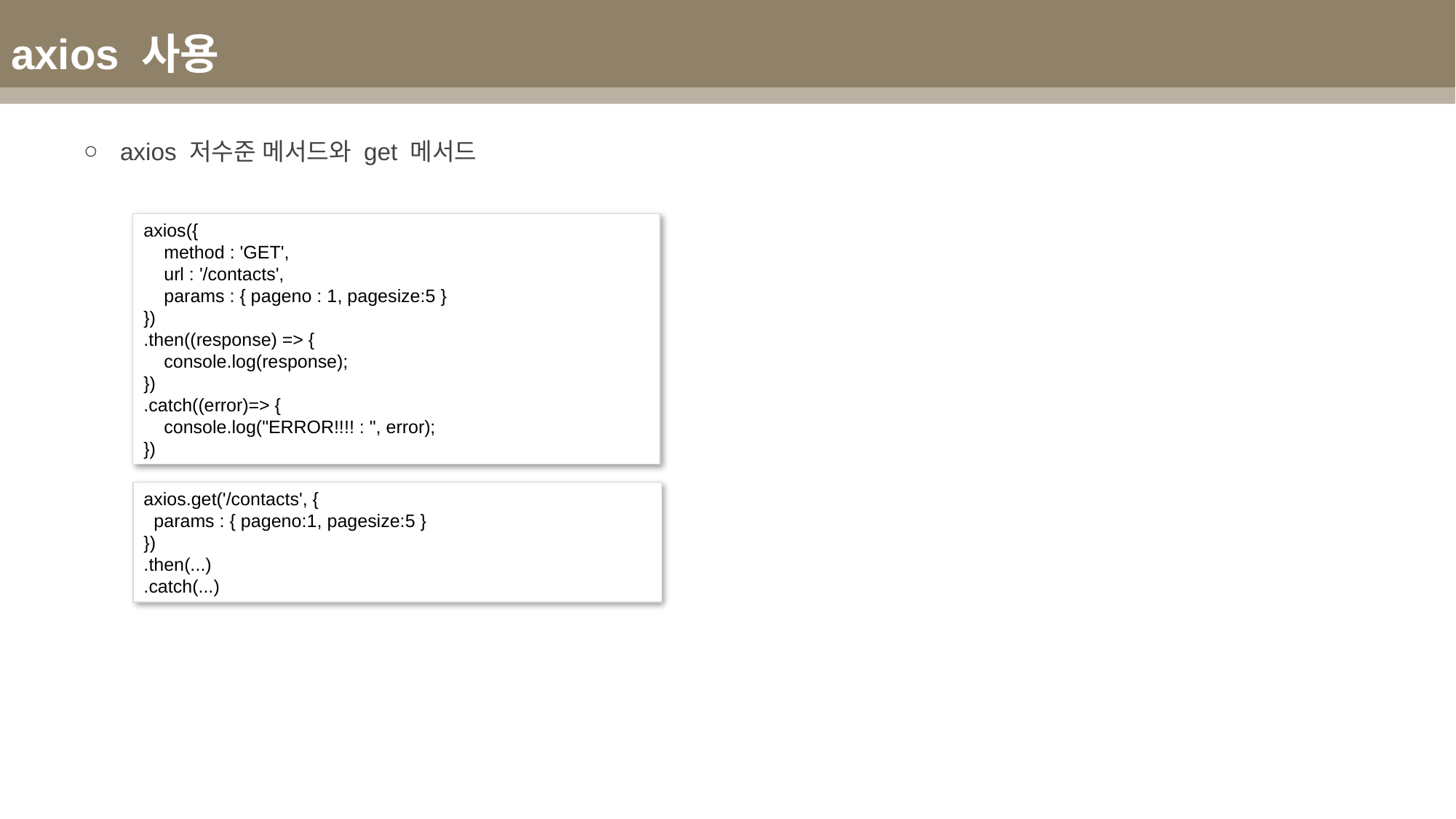

axios 사용
axios 저수준 메서드와 get 메서드
axios({
    method : 'GET',
    url : '/contacts',
    params : { pageno : 1, pagesize:5 }
})
.then((response) => {
    console.log(response);
})
.catch((error)=> {
    console.log("ERROR!!!! : ", error);
})
axios.get('/contacts', {
  params : { pageno:1, pagesize:5 }
})
.then(...)
.catch(...)